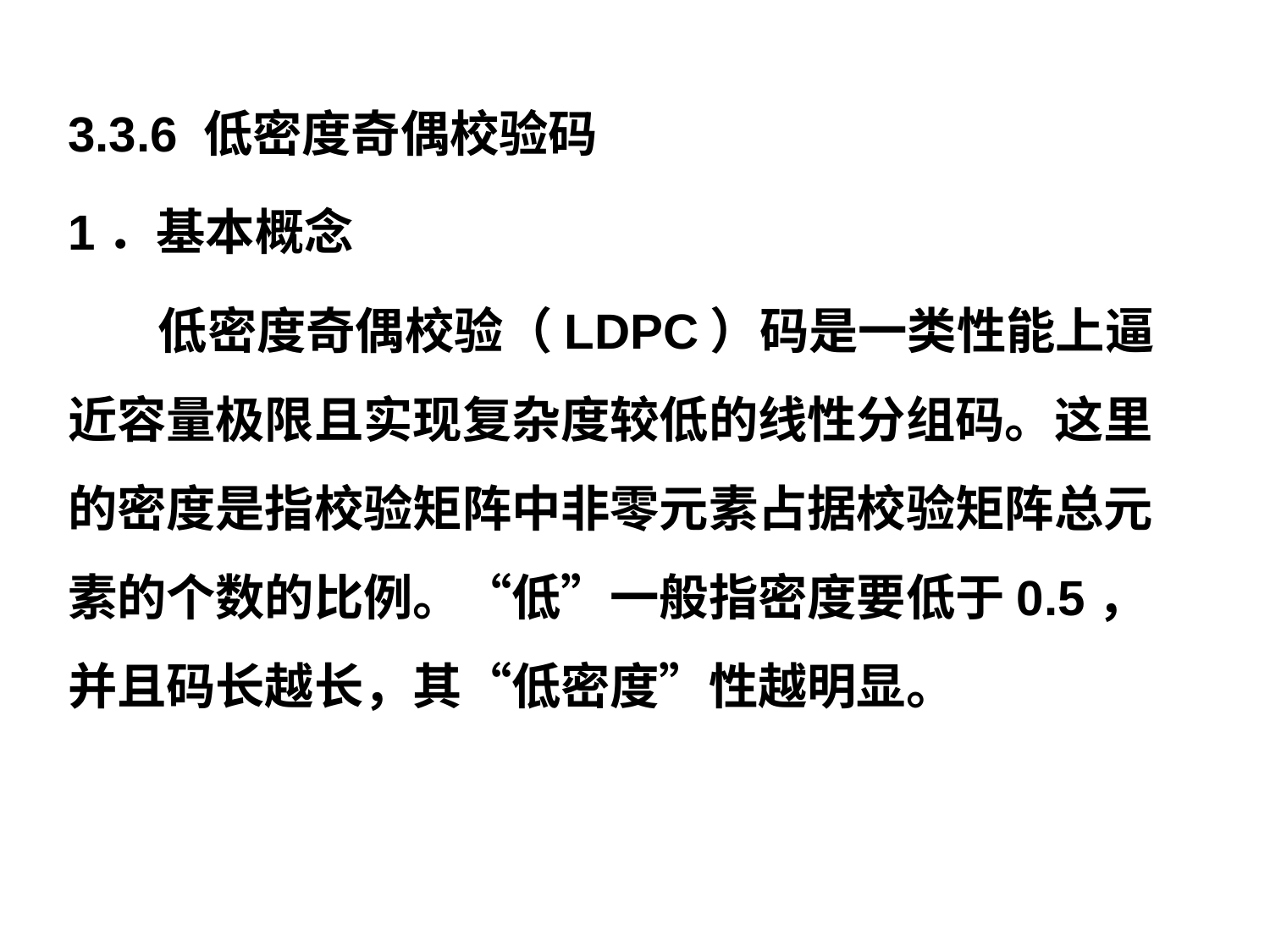

3.3.6 低密度奇偶校验码
1．基本概念
       低密度奇偶校验（LDPC）码是一类性能上逼近容量极限且实现复杂度较低的线性分组码。这里的密度是指校验矩阵中非零元素占据校验矩阵总元素的个数的比例。“低”一般指密度要低于0.5，并且码长越长，其“低密度”性越明显。